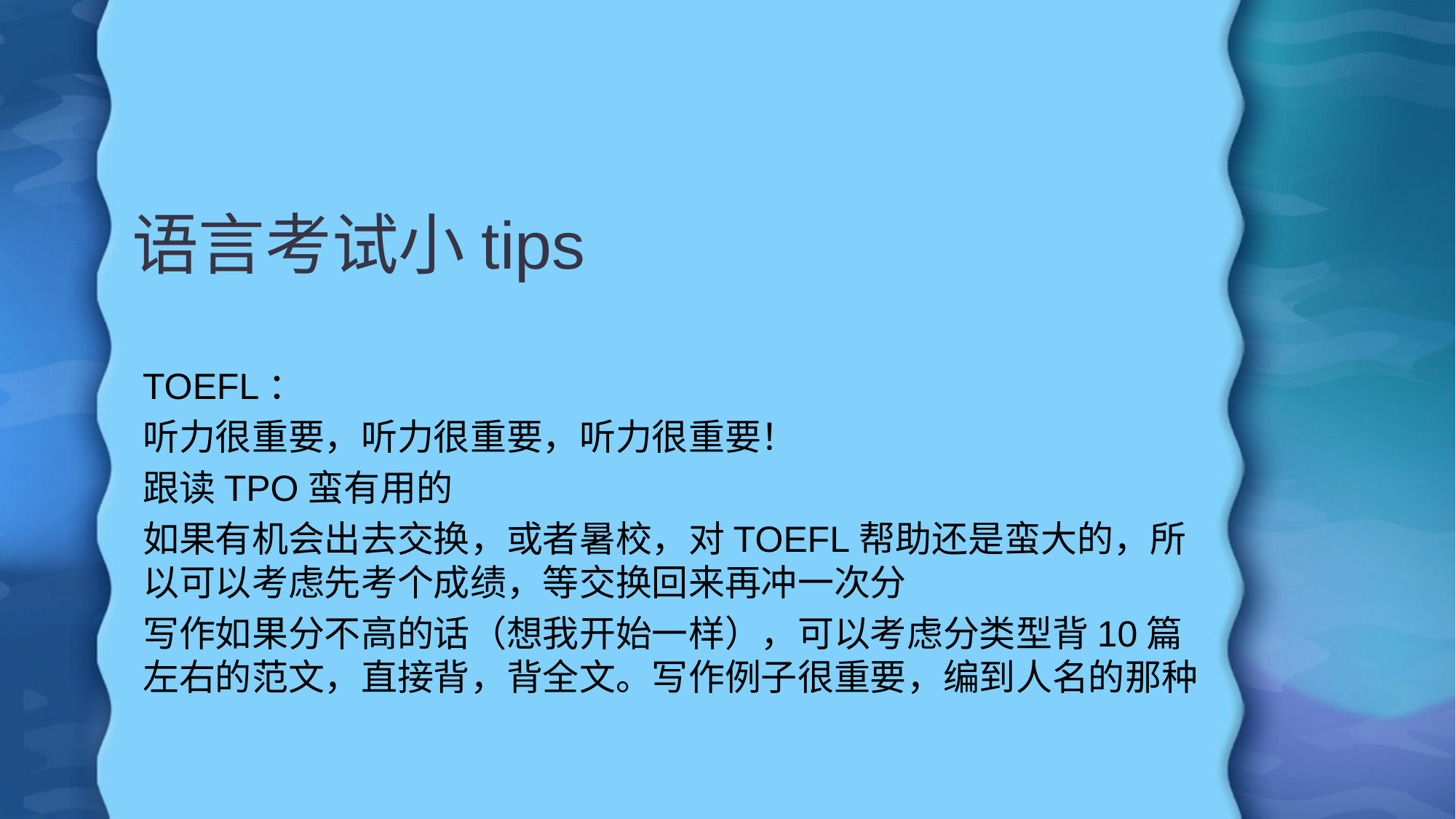

# 语言考试小tips
TOEFL：
听力很重要，听力很重要，听力很重要！
跟读TPO蛮有用的
如果有机会出去交换，或者暑校，对TOEFL帮助还是蛮大的，所以可以考虑先考个成绩，等交换回来再冲一次分
写作如果分不高的话（想我开始一样），可以考虑分类型背10篇左右的范文，直接背，背全文。写作例子很重要，编到人名的那种